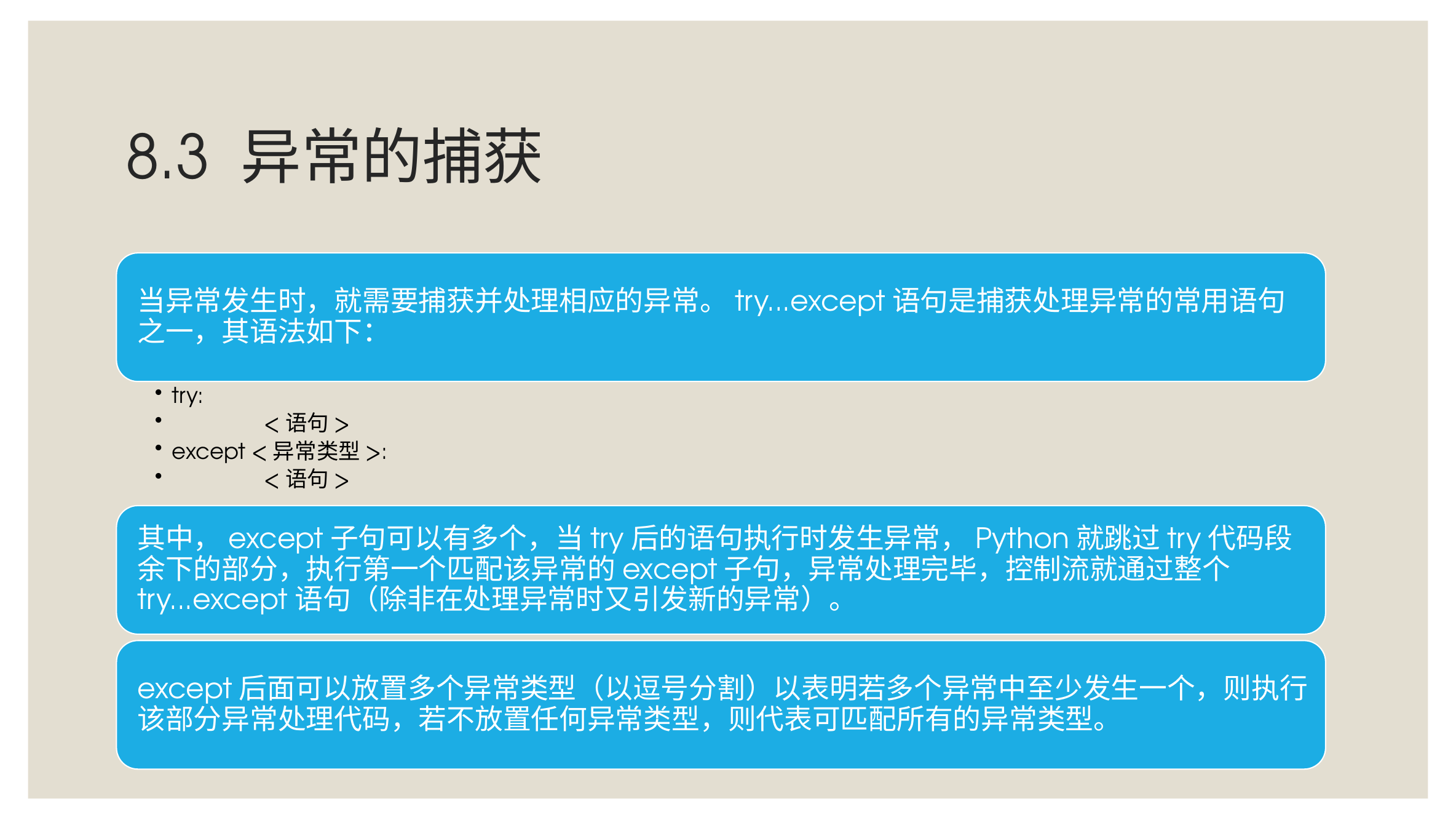

# 8.3 异常的捕获
当异常发生时，就需要捕获并处理相应的异常。try...except语句是捕获处理异常的常用语句之一，其语法如下：
try:
	<语句>
except <异常类型>:
	<语句>
其中，except子句可以有多个，当try后的语句执行时发生异常，Python就跳过try代码段余下的部分，执行第一个匹配该异常的except子句，异常处理完毕，控制流就通过整个try...except语句（除非在处理异常时又引发新的异常）。
except后面可以放置多个异常类型（以逗号分割）以表明若多个异常中至少发生一个，则执行该部分异常处理代码，若不放置任何异常类型，则代表可匹配所有的异常类型。